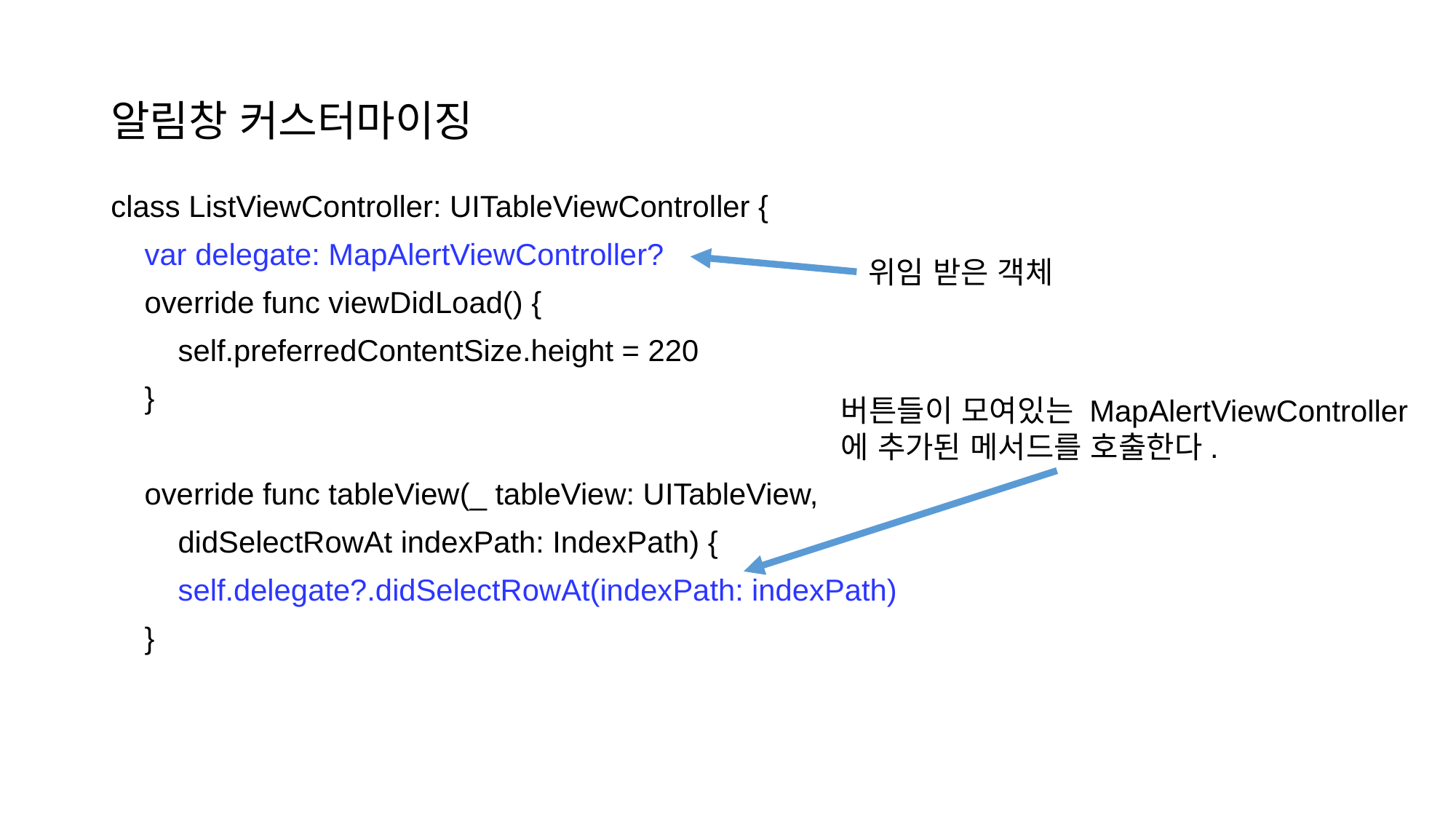

# 알림창 커스터마이징
class ListViewController: UITableViewController {
    var delegate: MapAlertViewController?
    override func viewDidLoad() {
        self.preferredContentSize.height = 220
    }

    override func tableView(_ tableView: UITableView,
        didSelectRowAt indexPath: IndexPath) {
        self.delegate?.didSelectRowAt(indexPath: indexPath)
    }
위임 받은 객체
버튼들이 모여있는 MapAlertViewController
에 추가된 메서드를 호출한다.